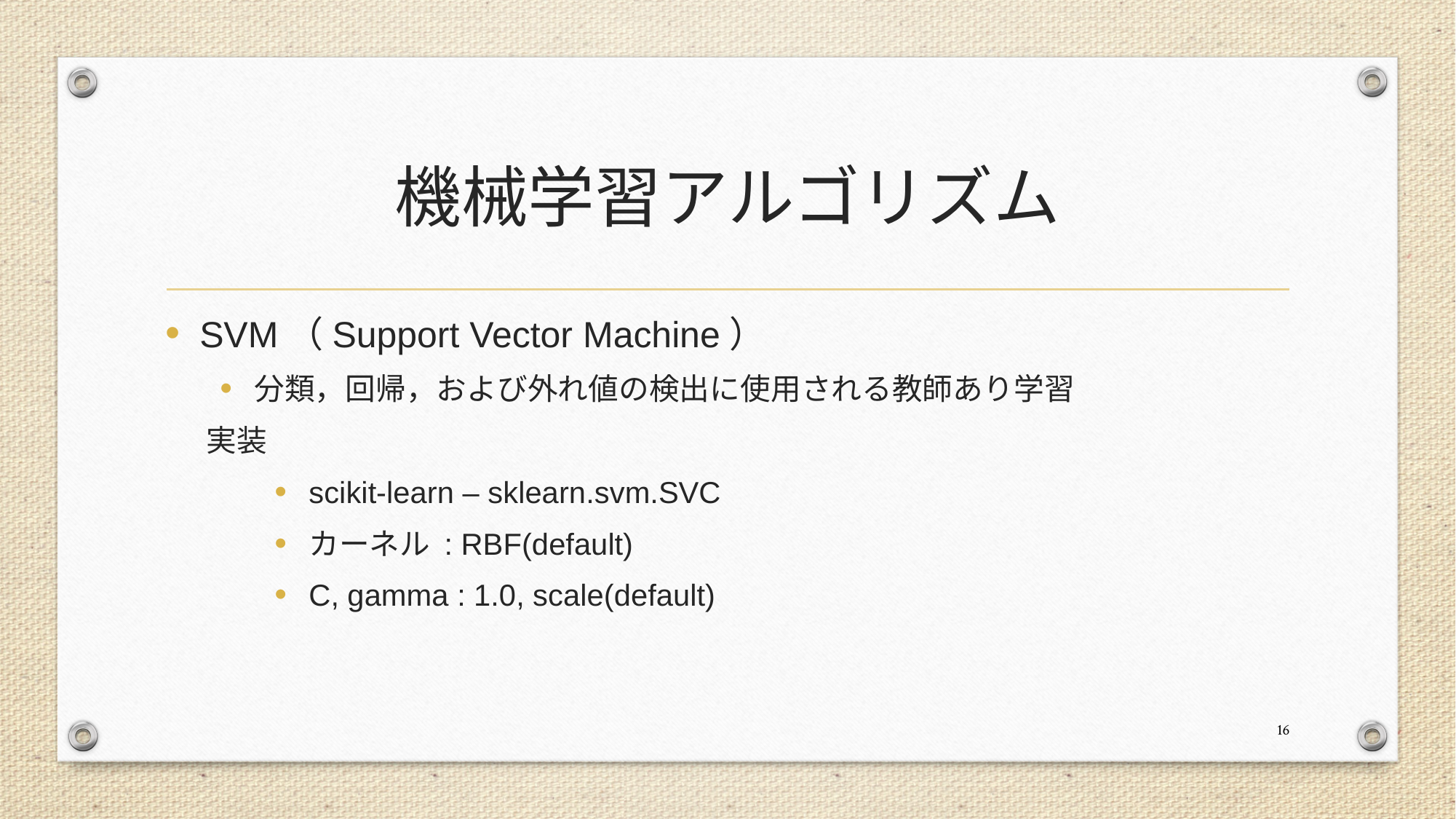

# 機械学習アルゴリズム
SVM（Support Vector Machine）
分類，回帰，および外れ値の検出に使用される教師あり学習
実装
scikit-learn – sklearn.svm.SVC
カーネル : RBF(default)
C, gamma : 1.0, scale(default)

16